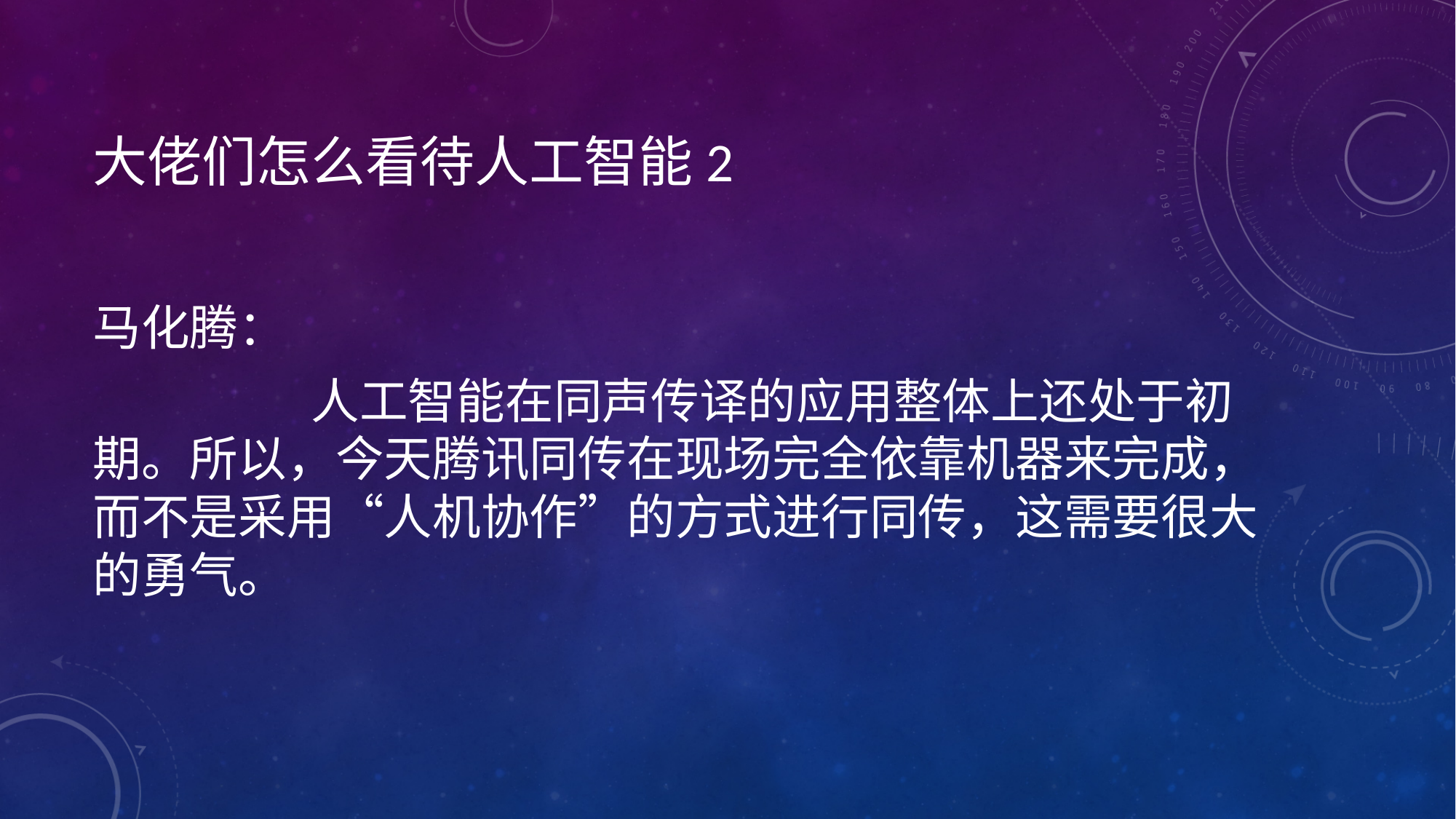

# 大佬们怎么看待人工智能2
马化腾：
		人工智能在同声传译的应用整体上还处于初期。所以，今天腾讯同传在现场完全依靠机器来完成，而不是采用“人机协作”的方式进行同传，这需要很大的勇气。